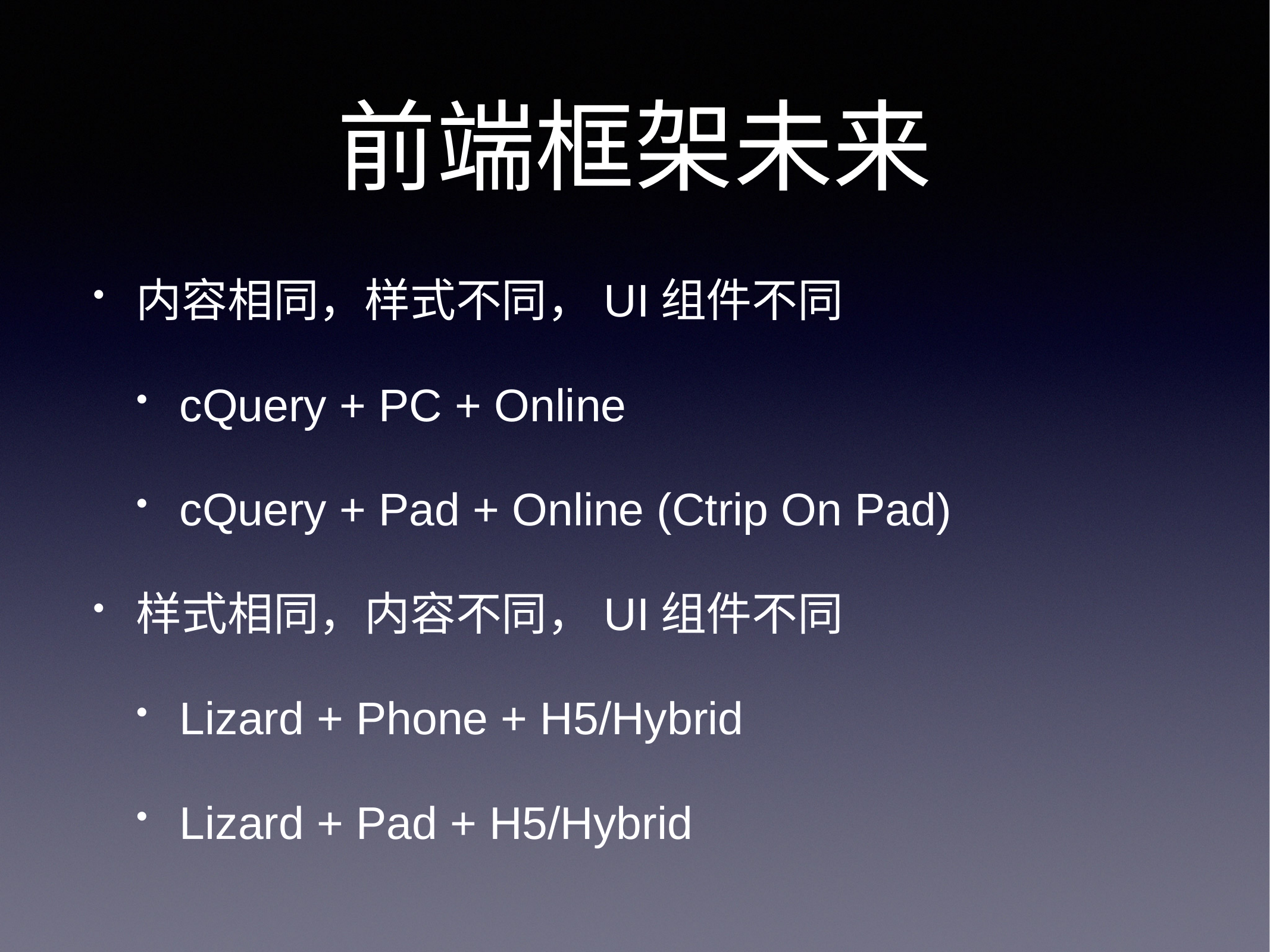

# 前端框架未来
内容相同，样式不同，UI组件不同
cQuery + PC + Online
cQuery + Pad + Online (Ctrip On Pad)
样式相同，内容不同，UI组件不同
Lizard + Phone + H5/Hybrid
Lizard + Pad + H5/Hybrid